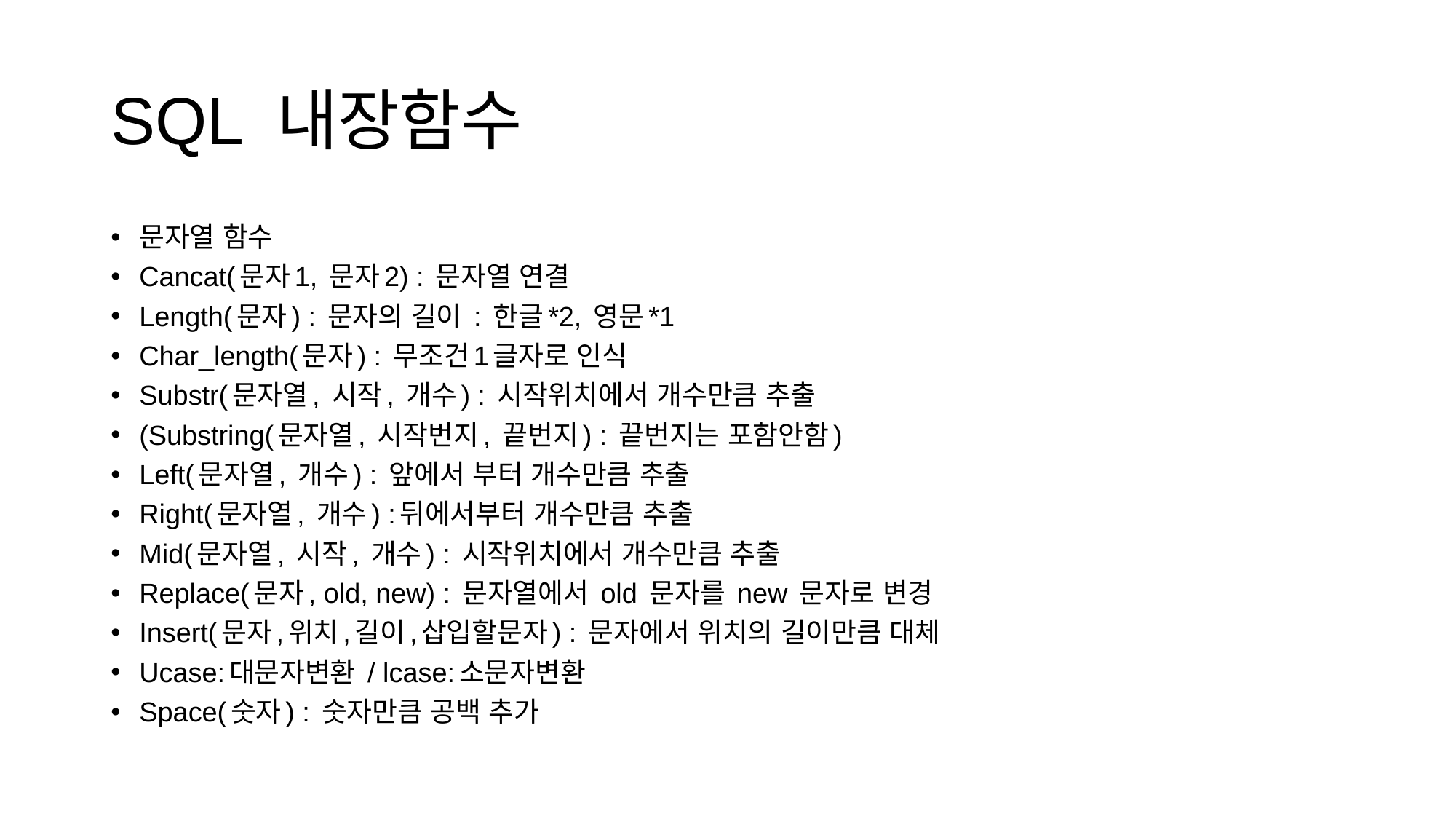

# SQL 내장함수
문자열 함수
Cancat(문자1, 문자2) : 문자열 연결
Length(문자) : 문자의 길이 : 한글*2, 영문*1
Char_length(문자) : 무조건1글자로 인식
Substr(문자열, 시작, 개수) : 시작위치에서 개수만큼 추출
(Substring(문자열, 시작번지, 끝번지) : 끝번지는 포함안함)
Left(문자열, 개수) : 앞에서 부터 개수만큼 추출
Right(문자열, 개수) :뒤에서부터 개수만큼 추출
Mid(문자열, 시작, 개수) : 시작위치에서 개수만큼 추출
Replace(문자, old, new) : 문자열에서 old 문자를 new 문자로 변경
Insert(문자,위치,길이,삽입할문자) : 문자에서 위치의 길이만큼 대체
Ucase:대문자변환 / lcase:소문자변환
Space(숫자) : 숫자만큼 공백 추가